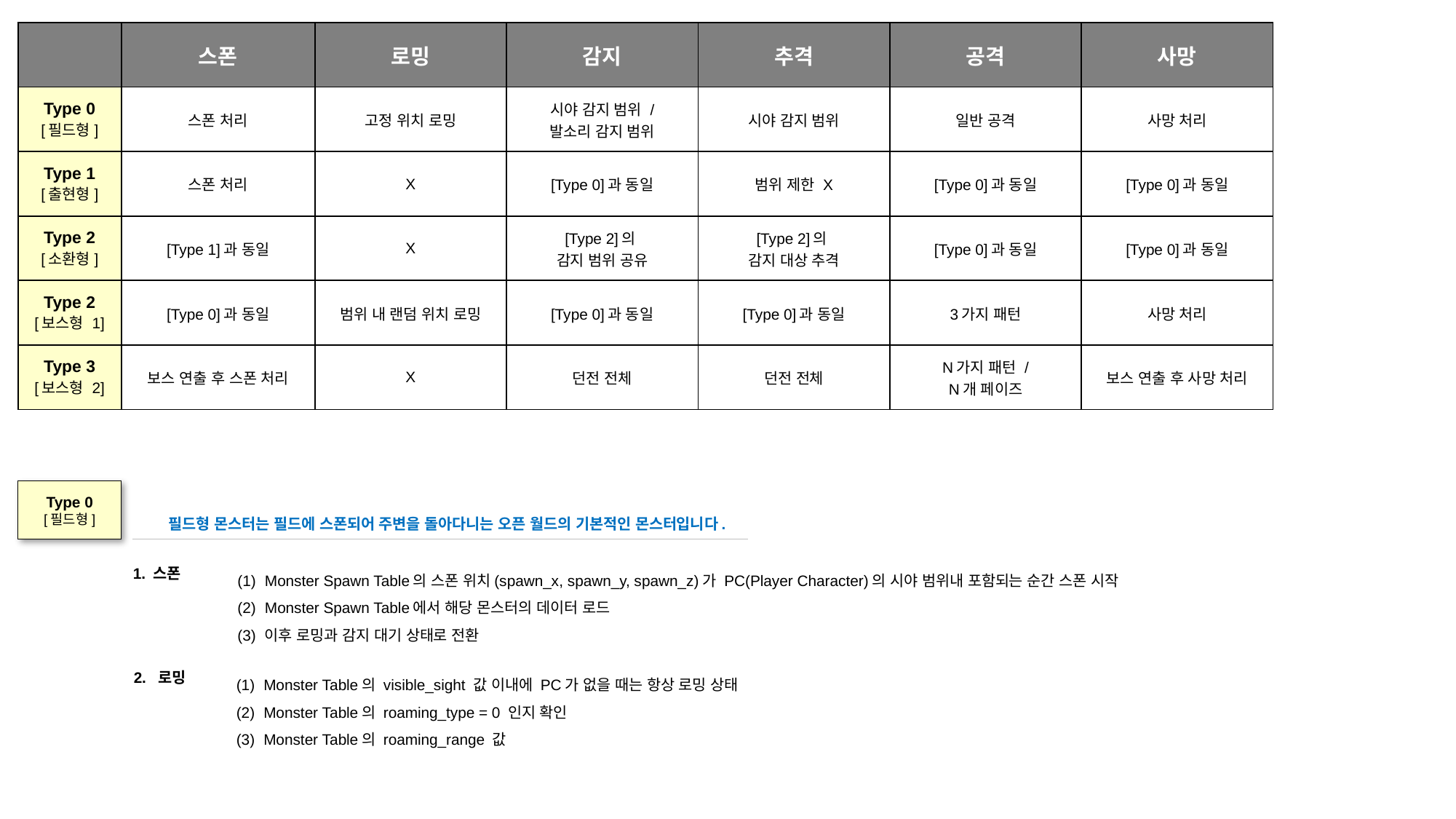

|  | 스폰 | 로밍 | 감지 | 추격 | 공격 | 사망 |
| --- | --- | --- | --- | --- | --- | --- |
| Type 0 [필드형] | 스폰 처리 | 고정 위치 로밍 | 시야 감지 범위 / 발소리 감지 범위 | 시야 감지 범위 | 일반 공격 | 사망 처리 |
| Type 1 [출현형] | 스폰 처리 | X | [Type 0]과 동일 | 범위 제한 X | [Type 0]과 동일 | [Type 0]과 동일 |
| Type 2 [소환형] | [Type 1]과 동일 | X | [Type 2]의 감지 범위 공유 | [Type 2]의 감지 대상 추격 | [Type 0]과 동일 | [Type 0]과 동일 |
| Type 2 [보스형 1] | [Type 0]과 동일 | 범위 내 랜덤 위치 로밍 | [Type 0]과 동일 | [Type 0]과 동일 | 3가지 패턴 | 사망 처리 |
| Type 3 [보스형 2] | 보스 연출 후 스폰 처리 | X | 던전 전체 | 던전 전체 | N가지 패턴 / N개 페이즈 | 보스 연출 후 사망 처리 |
Type 0
[필드형]
필드형 몬스터는 필드에 스폰되어 주변을 돌아다니는 오픈 월드의 기본적인 몬스터입니다.
Monster Spawn Table의 스폰 위치(spawn_x, spawn_y, spawn_z)가 PC(Player Character)의 시야 범위내 포함되는 순간 스폰 시작
Monster Spawn Table에서 해당 몬스터의 데이터 로드
이후 로밍과 감지 대기 상태로 전환
1. 스폰
Monster Table의 visible_sight 값 이내에 PC가 없을 때는 항상 로밍 상태
Monster Table의 roaming_type = 0 인지 확인
Monster Table의 roaming_range 값
2.  로밍